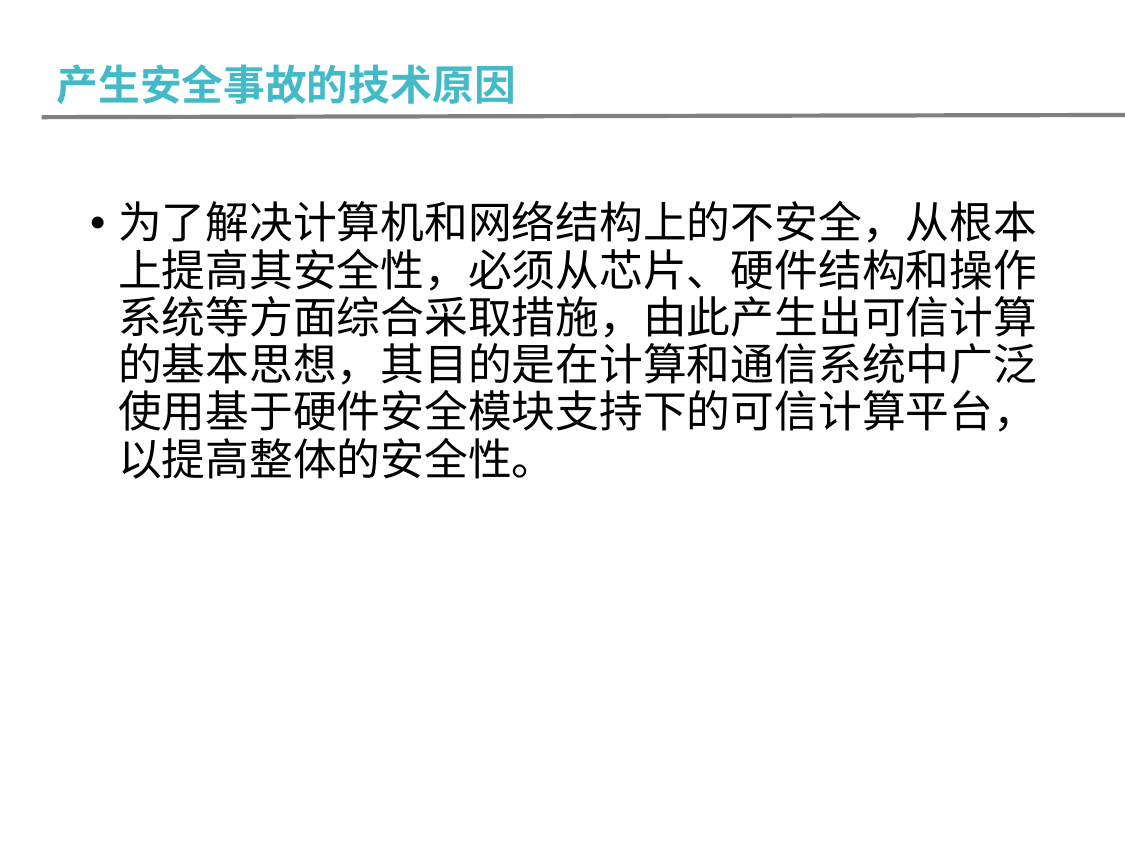

产生安全事故的技术原因

为了解决计算机和网络结构上的不安全，从根本上提高其安全性，必须从芯片、硬件结构和操作系统等方面综合采取措施，由此产生出可信计算的基本思想，其目的是在计算和通信系统中广泛使用基于硬件安全模块支持下的可信计算平台，以提高整体的安全性。